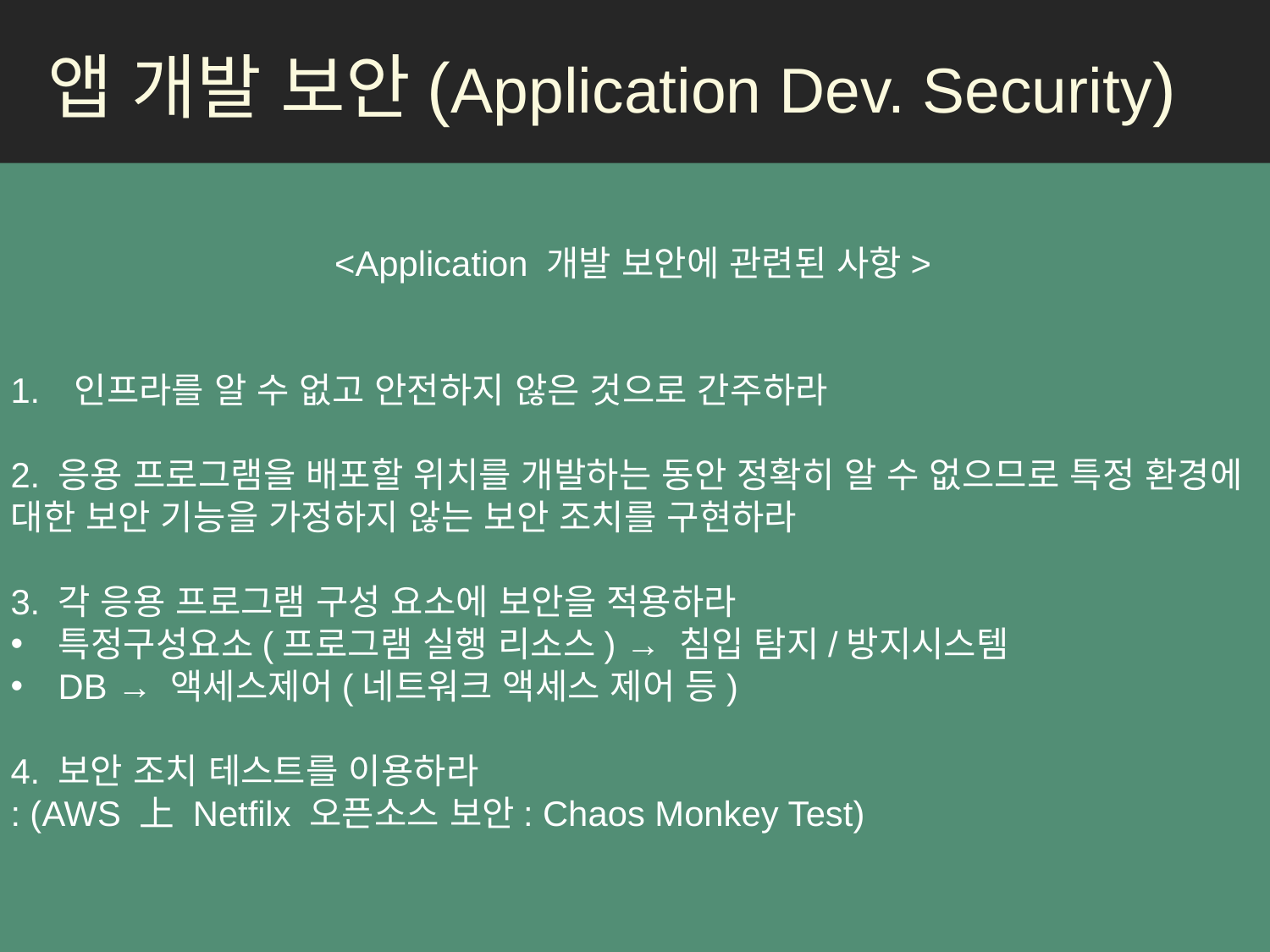

앱 개발 보안(Application Dev. Security)

<Application 개발 보안에 관련된 사항>

인프라를 알 수 없고 안전하지 않은 것으로 간주하라

2. 응용 프로그램을 배포할 위치를 개발하는 동안 정확히 알 수 없으므로 특정 환경에 대한 보안 기능을 가정하지 않는 보안 조치를 구현하라

3. 각 응용 프로그램 구성 요소에 보안을 적용하라
특정구성요소(프로그램 실행 리소스) → 침입 탐지/방지시스템
DB → 액세스제어(네트워크 액세스 제어 등)

4. 보안 조치 테스트를 이용하라
: (AWS 上 Netfilx 오픈소스 보안: Chaos Monkey Test)